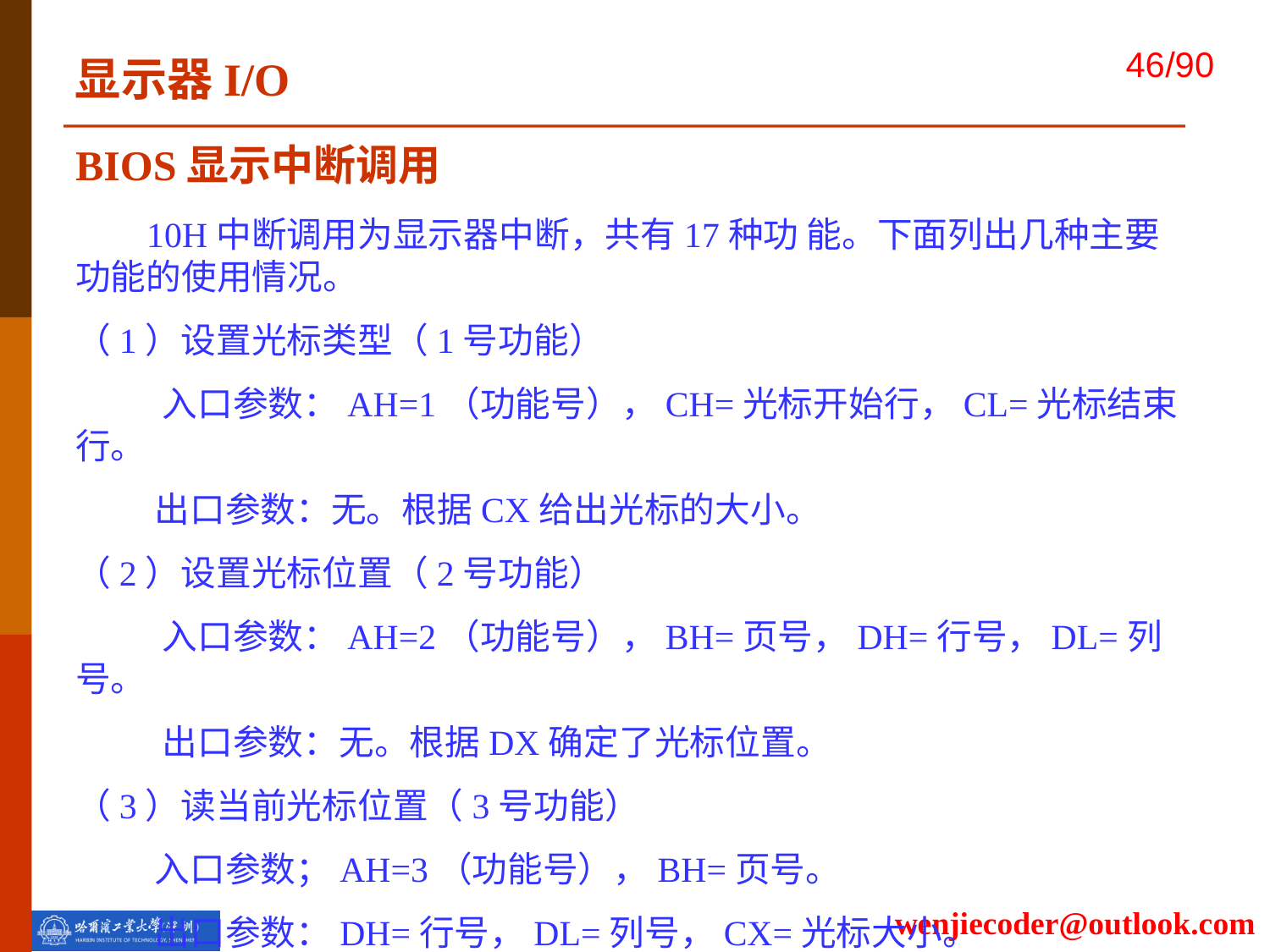

显示器I/O
# BIOS显示中断调用
        10H中断调用为显示器中断，共有17种功 能。下面列出几种主要功能的使用情况。
（1）设置光标类型（1号功能）
          入口参数：AH=1（功能号），CH=光标开始行，CL=光标结束行。
         出口参数：无。根据CX给出光标的大小。
（2）设置光标位置（2号功能）
          入口参数：AH=2（功能号），BH=页号，DH=行号，DL=列号。
          出口参数：无。根据DX确定了光标位置。
（3）读当前光标位置（3号功能）
         入口参数；AH=3（功能号），BH=页号。
         出口参数：DH=行号，DL=列号，CX=光标大小。